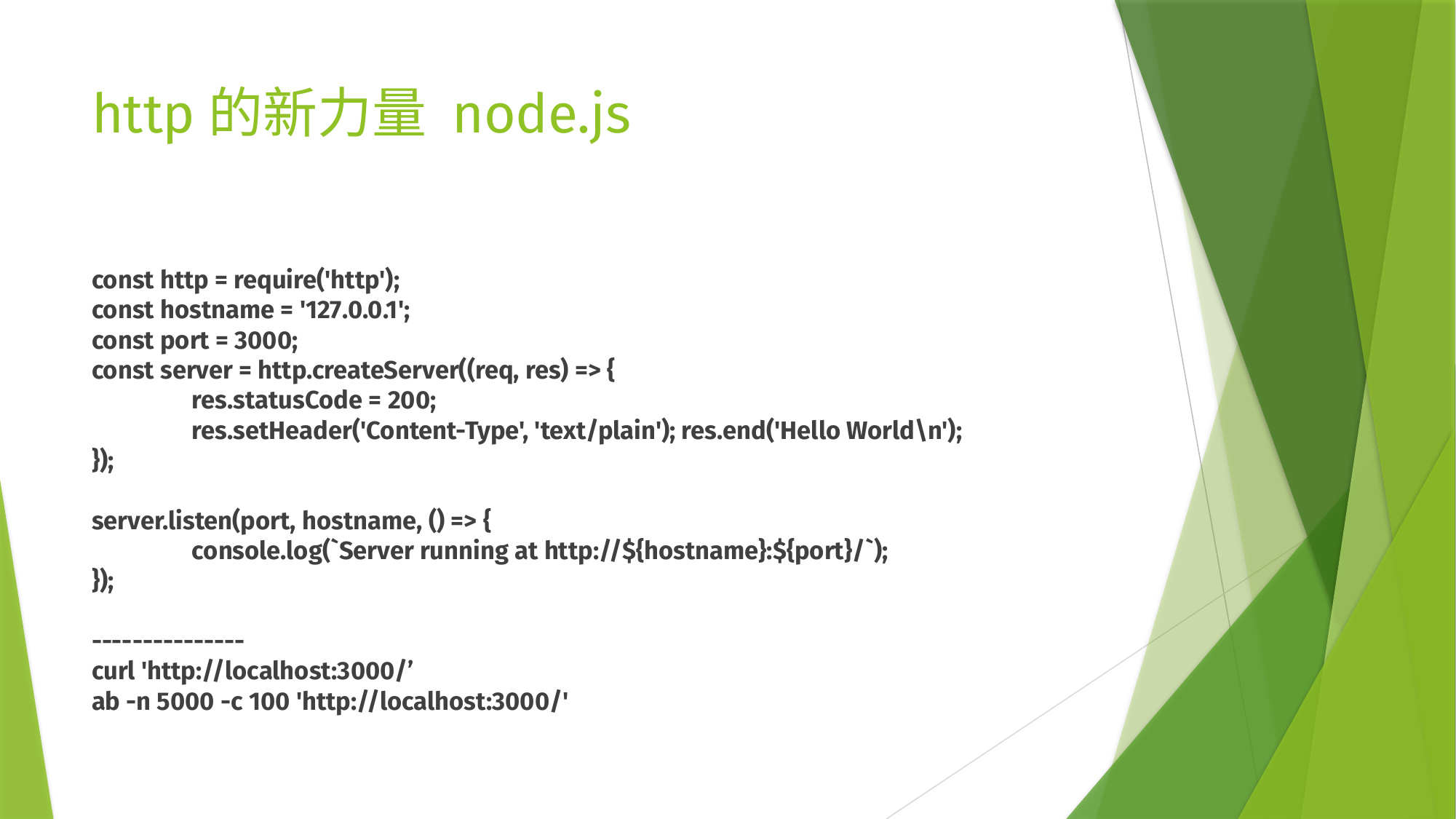

# http的新力量 node.js
const http = require('http');
const hostname = '127.0.0.1';
const port = 3000;
const server = http.createServer((req, res) => {
	res.statusCode = 200;
	res.setHeader('Content-Type', 'text/plain'); res.end('Hello World\n');
});

server.listen(port, hostname, () => {
	console.log(`Server running at http://${hostname}:${port}/`);
});

---------------
curl 'http://localhost:3000/’
ab -n 5000 -c 100 'http://localhost:3000/'